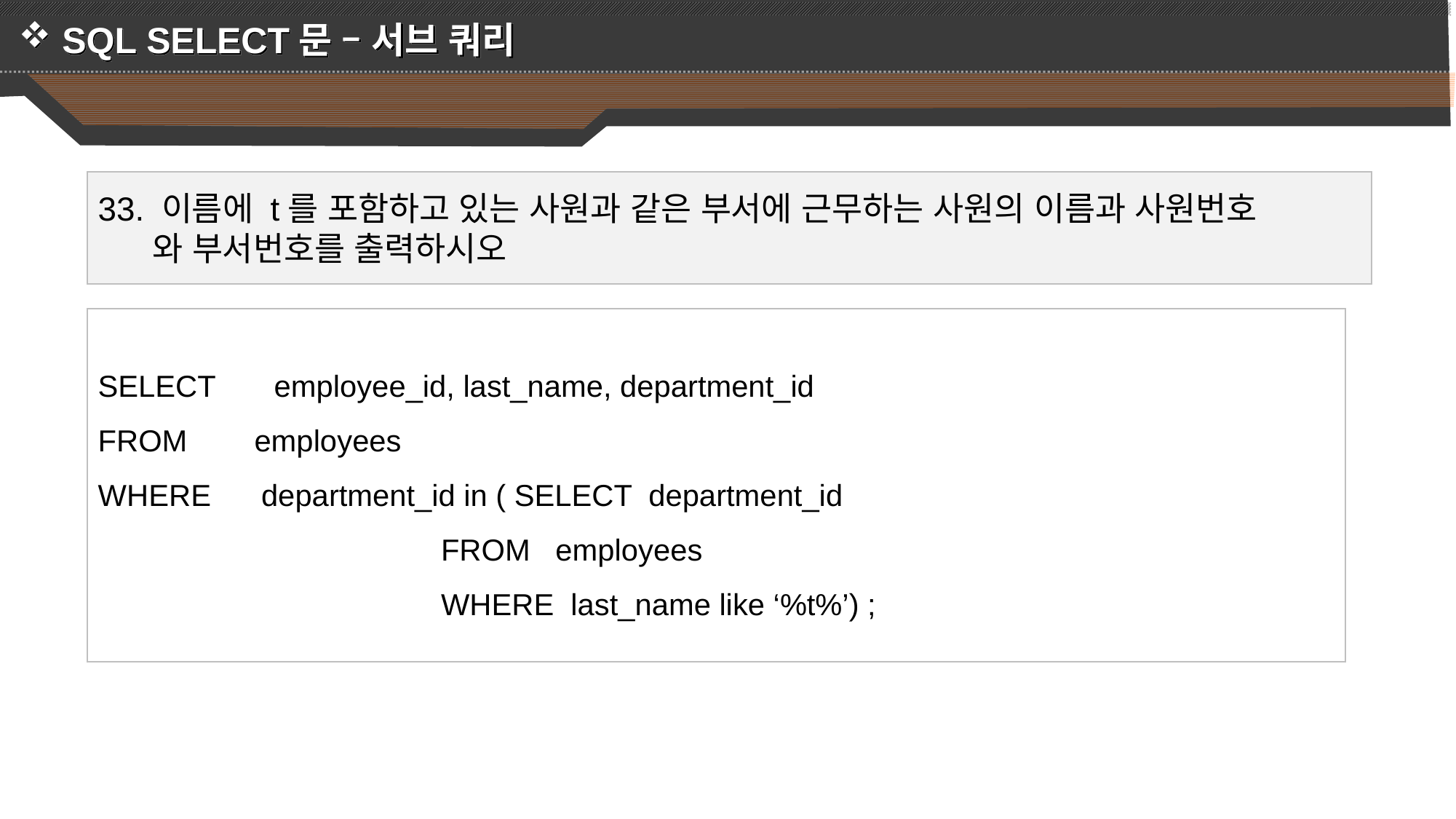

SQL SELECT문 – 서브 쿼리

33. 이름에 t를 포함하고 있는 사원과 같은 부서에 근무하는 사원의 이름과 사원번호
     와 부서번호를 출력하시오
SELECT       employee_id, last_name, department_id
FROM        employees
WHERE      department_id in ( SELECT  department_id
                                         FROM   employees
                                         WHERE  last_name like ‘%t%’) ;